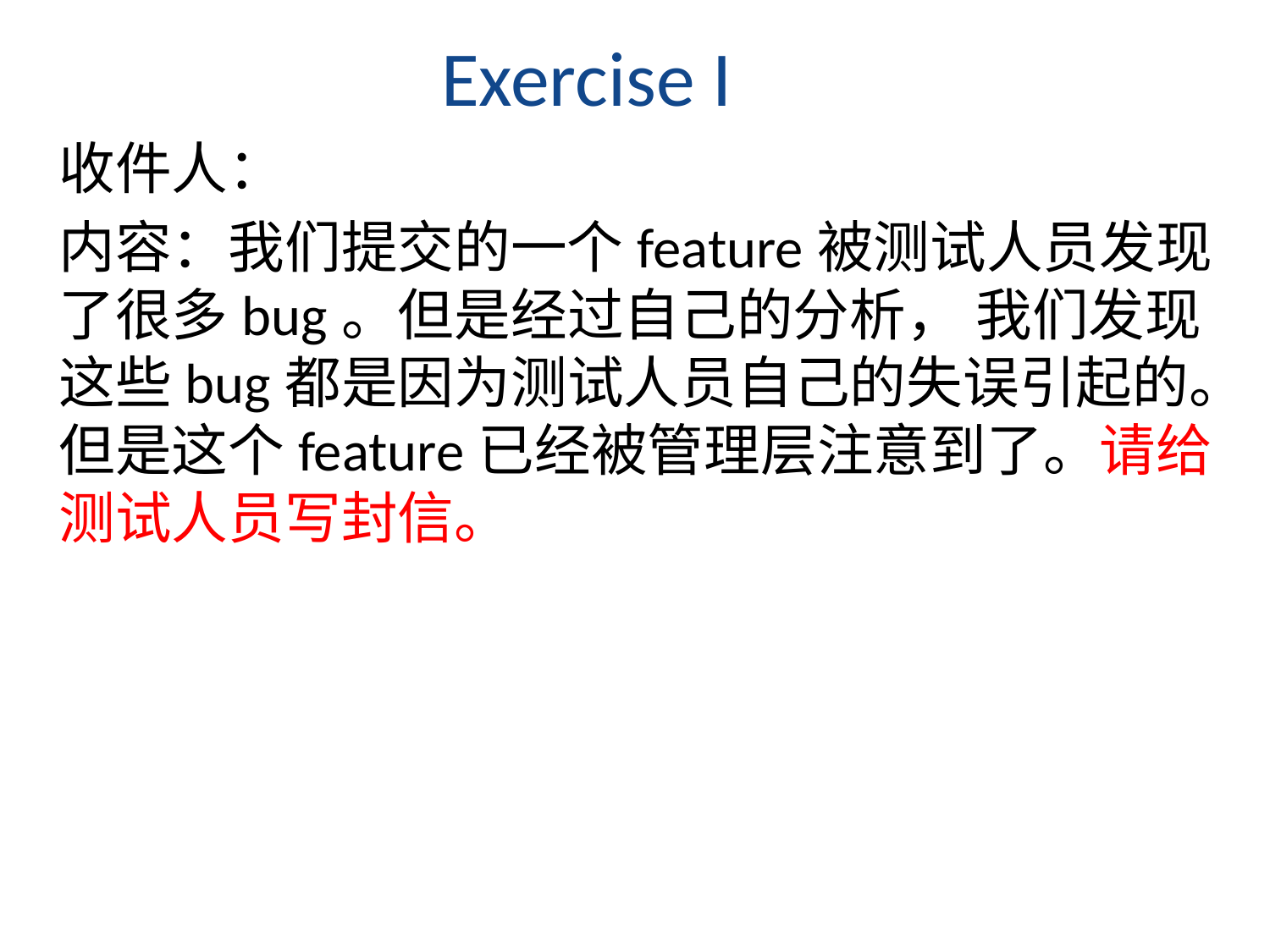

# Exercise I
收件人：
内容：我们提交的一个feature被测试人员发现了很多bug。但是经过自己的分析， 我们发现这些bug都是因为测试人员自己的失误引起的。但是这个feature已经被管理层注意到了。请给测试人员写封信。